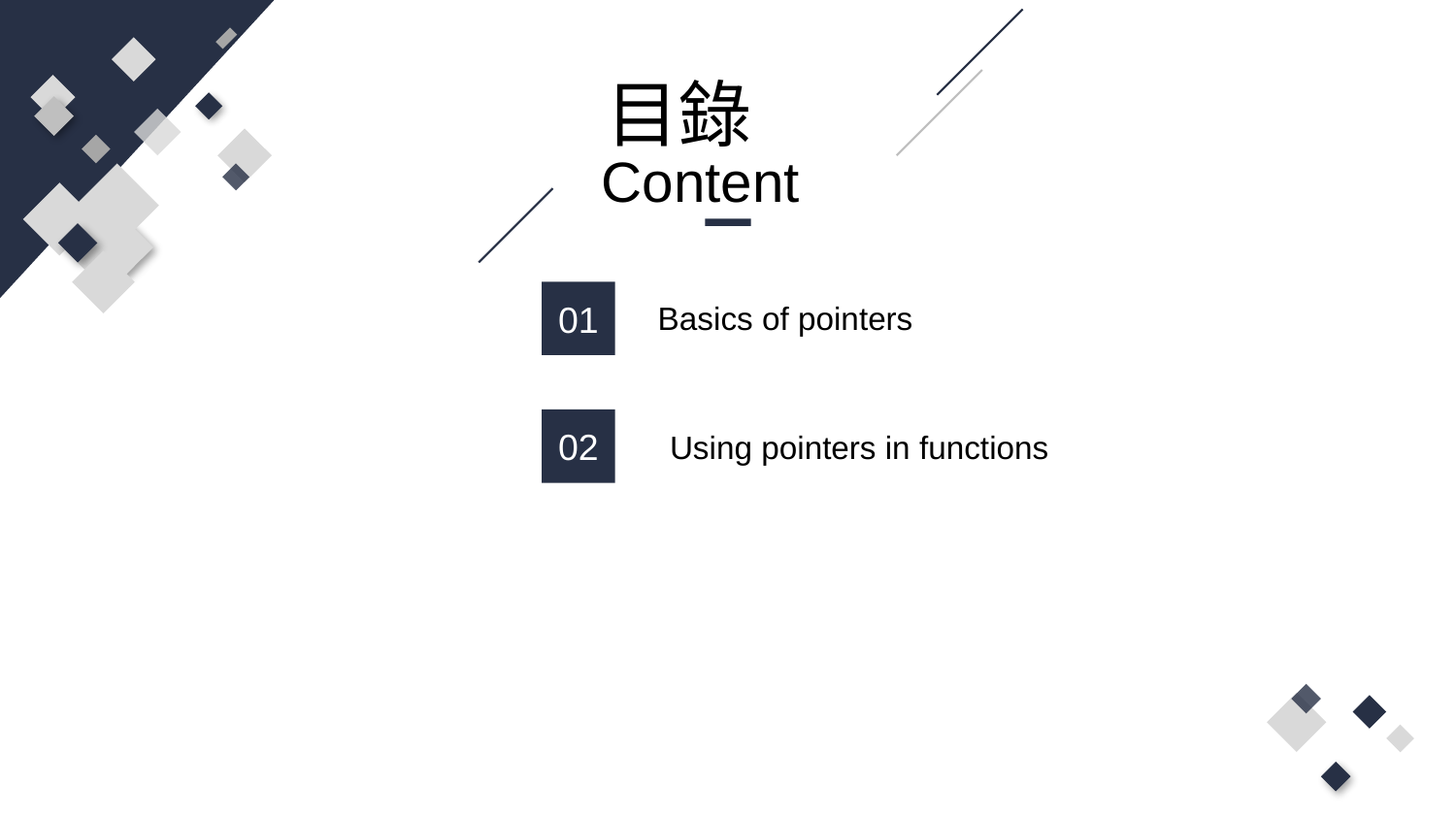

目錄
Content

01
Basics of pointers
02
Using pointers in functions